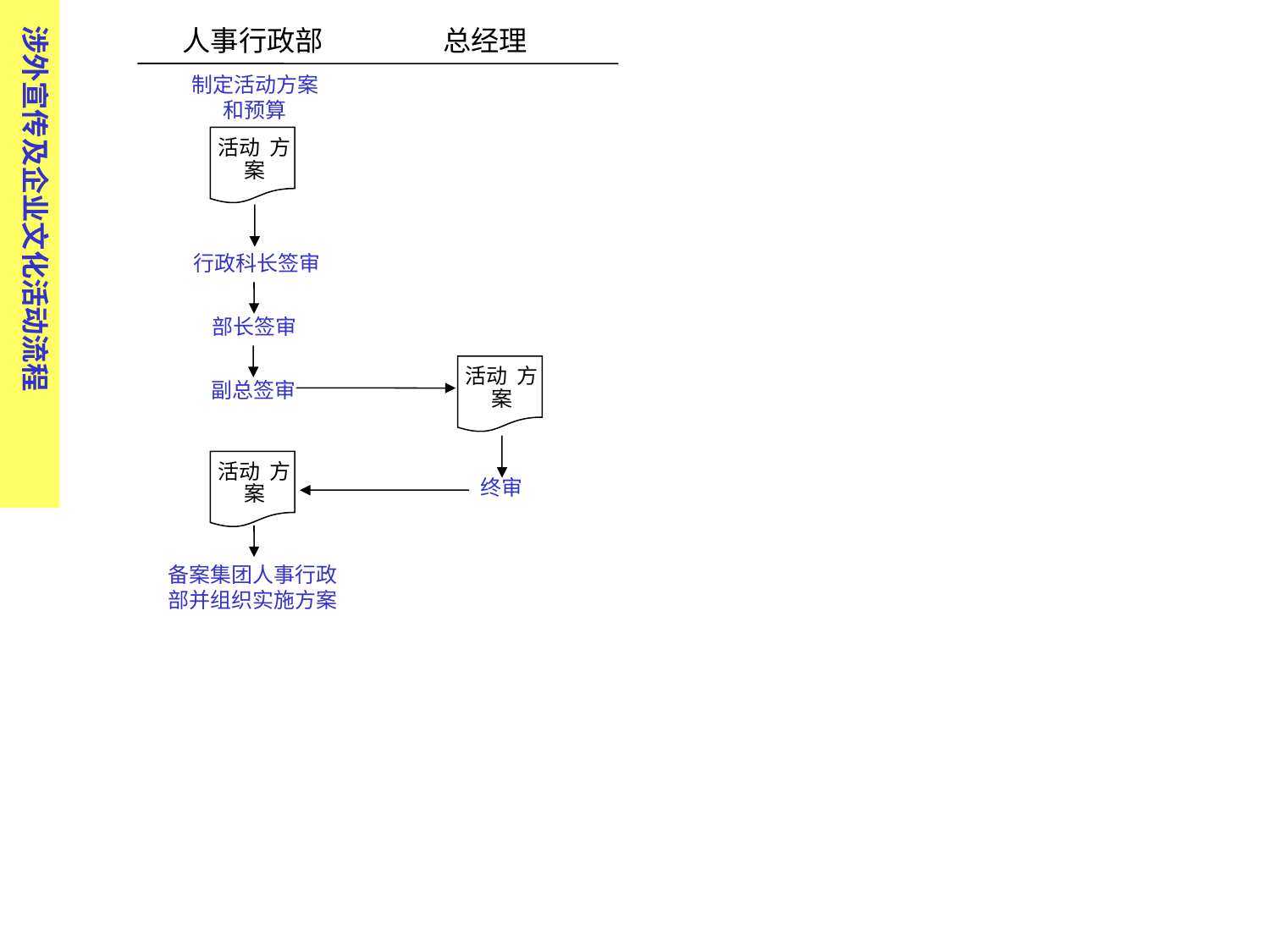

涉外宣传及企业文化活动流程
人事行政部                   总经理

制定活动方案和预算

活动  方案

行政科长签审

部长签审

活动  方案
副总签审

活动  方案
终审

备案集团人事行政部并组织实施方案
35